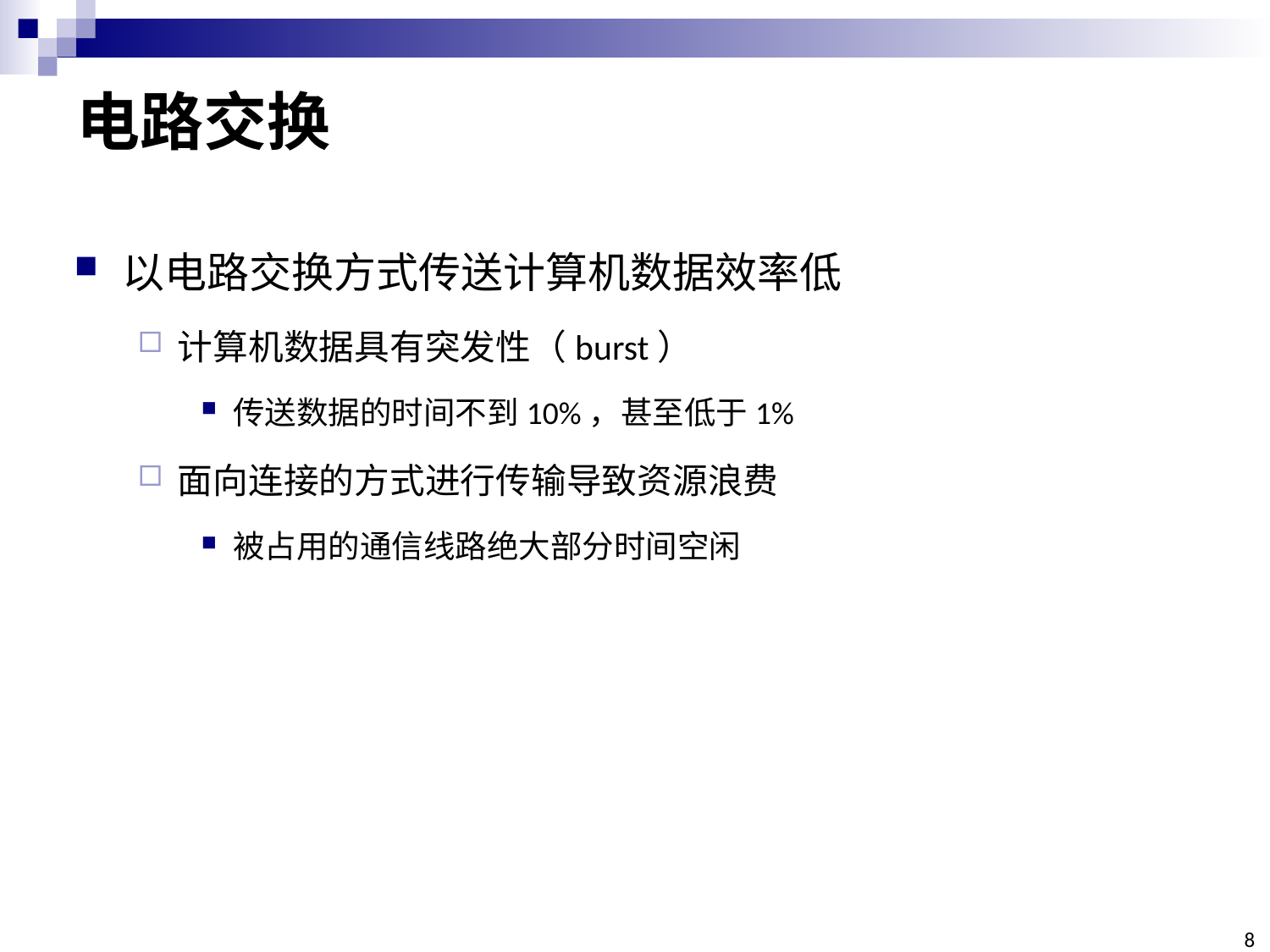

# 电路交换
以电路交换方式传送计算机数据效率低
计算机数据具有突发性（burst）
传送数据的时间不到10%，甚至低于1%
面向连接的方式进行传输导致资源浪费
被占用的通信线路绝大部分时间空闲
8